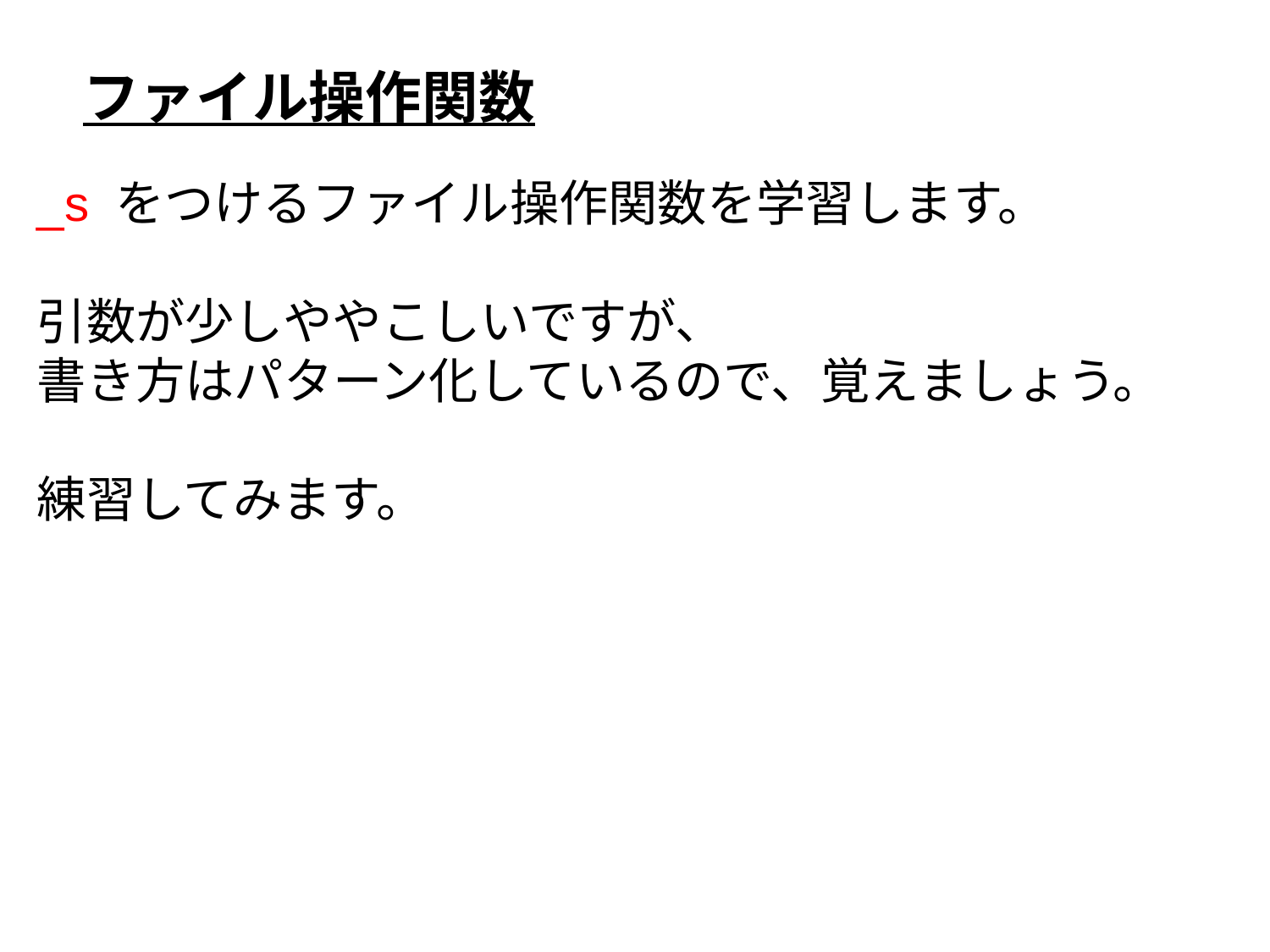

ファイル操作関数
_s をつけるファイル操作関数を学習します。

引数が少しややこしいですが、
書き方はパターン化しているので、覚えましょう。

練習してみます。